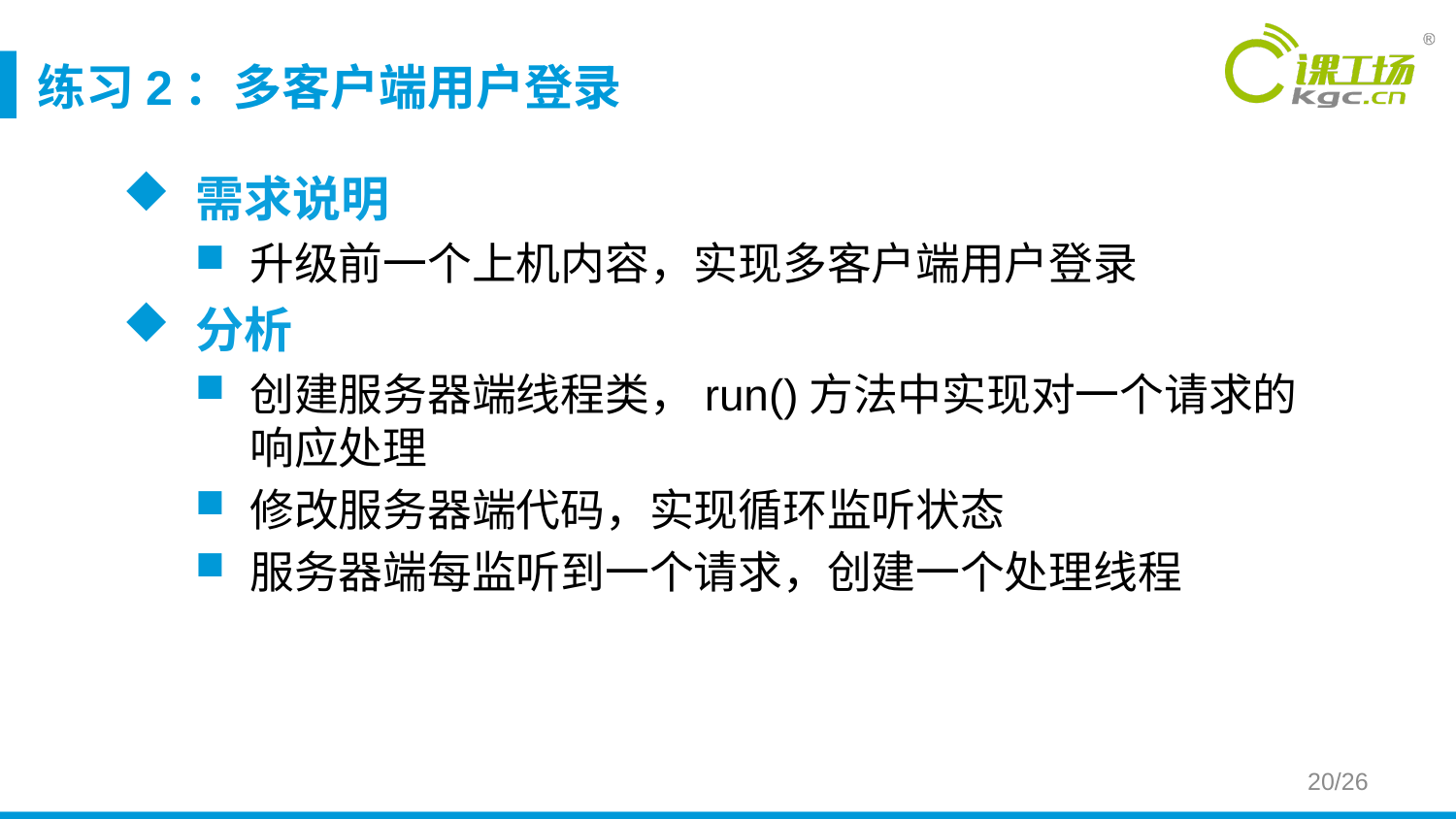

# 练习2：多客户端用户登录
需求说明
升级前一个上机内容，实现多客户端用户登录
分析
创建服务器端线程类，run()方法中实现对一个请求的响应处理
修改服务器端代码，实现循环监听状态
服务器端每监听到一个请求，创建一个处理线程
20/26